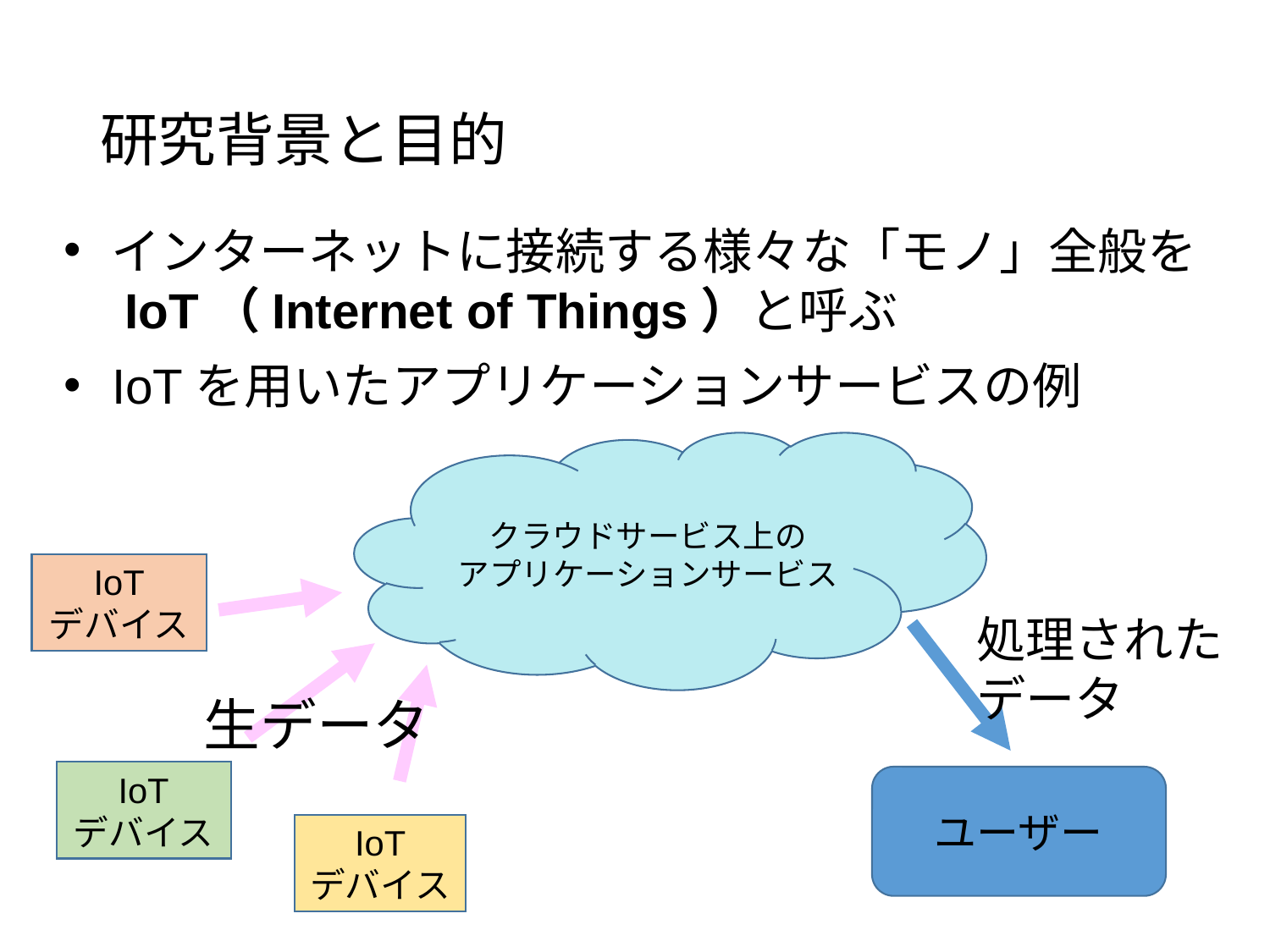

# 研究背景と目的
インターネットに接続する様々な「モノ」全般を
　IoT（Internet of Things）と呼ぶ
IoTを用いたアプリケーションサービスの例
クラウドサービス上の
アプリケーションサービス
IoT
デバイス
処理されたデータ
生データ
IoT
デバイス
ユーザー
IoT
デバイス